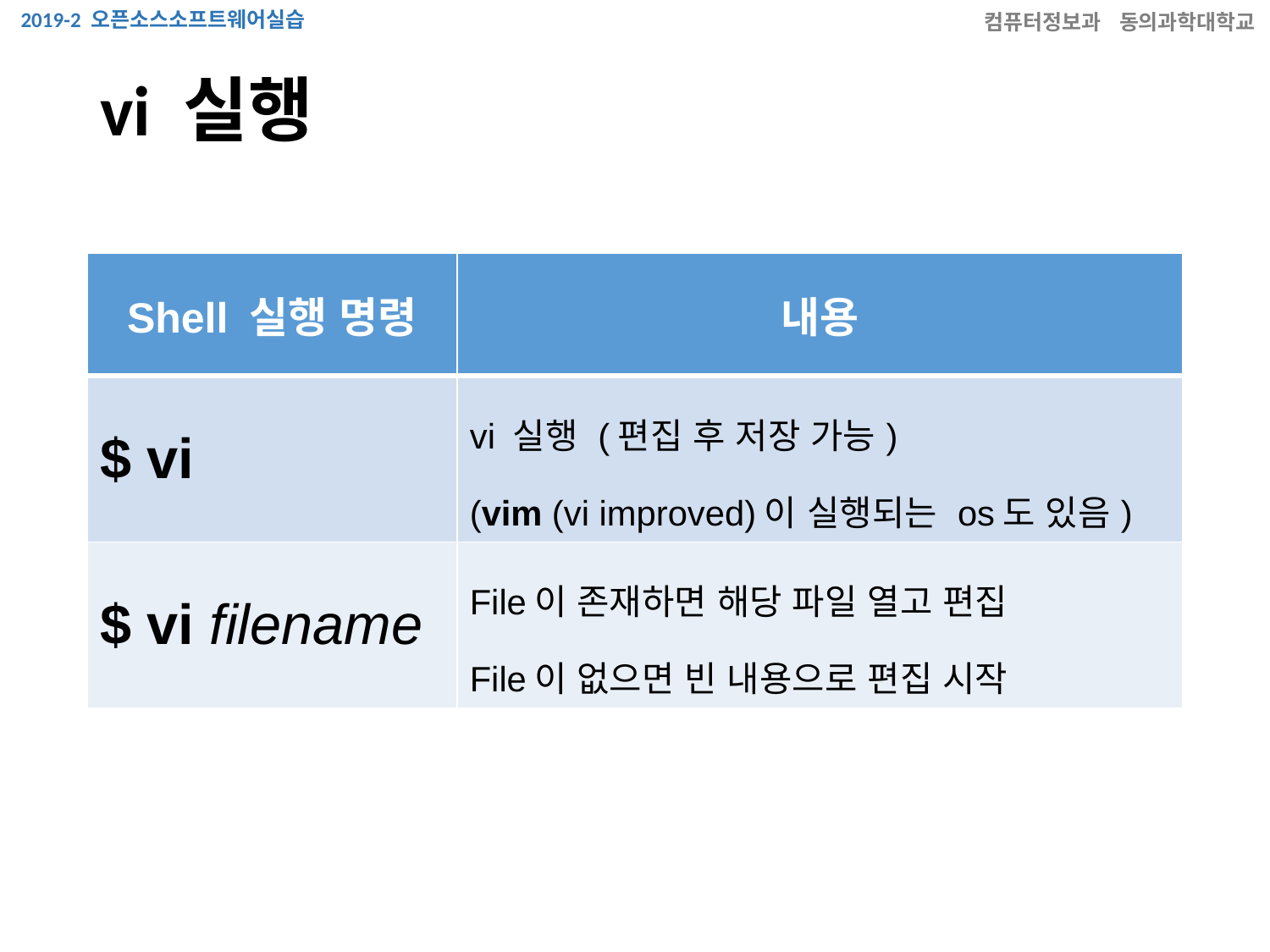

# vi 실행
| Shell 실행 명령 | 내용 |
| --- | --- |
| $ vi | vi 실행 (편집 후 저장 가능) (vim (vi improved)이 실행되는 os도 있음) |
| $ vi filename | File이 존재하면 해당 파일 열고 편집 File이 없으면 빈 내용으로 편집 시작 |